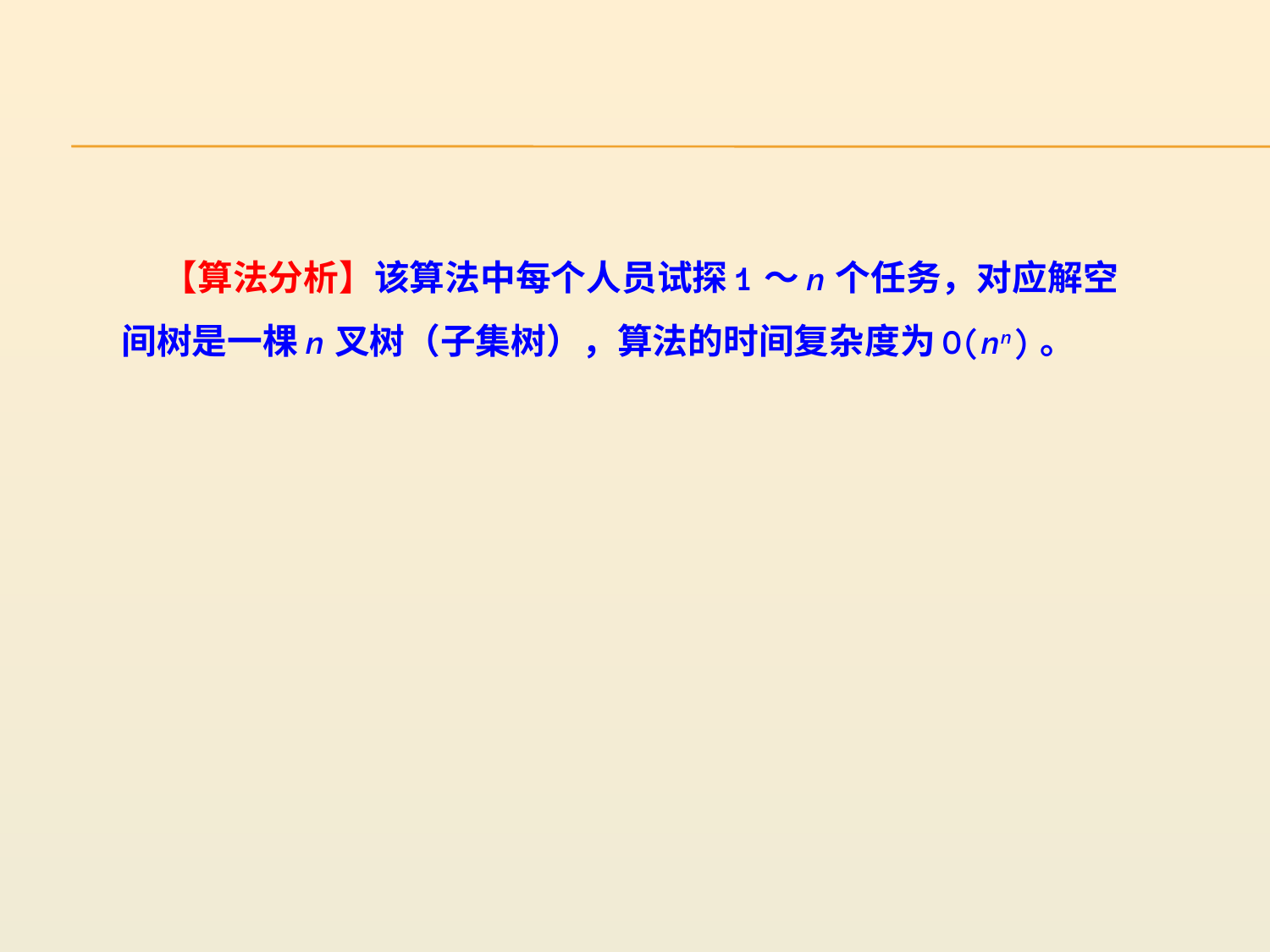

【算法分析】该算法中每个人员试探1～n个任务，对应解空间树是一棵n叉树（子集树），算法的时间复杂度为O(nn)。